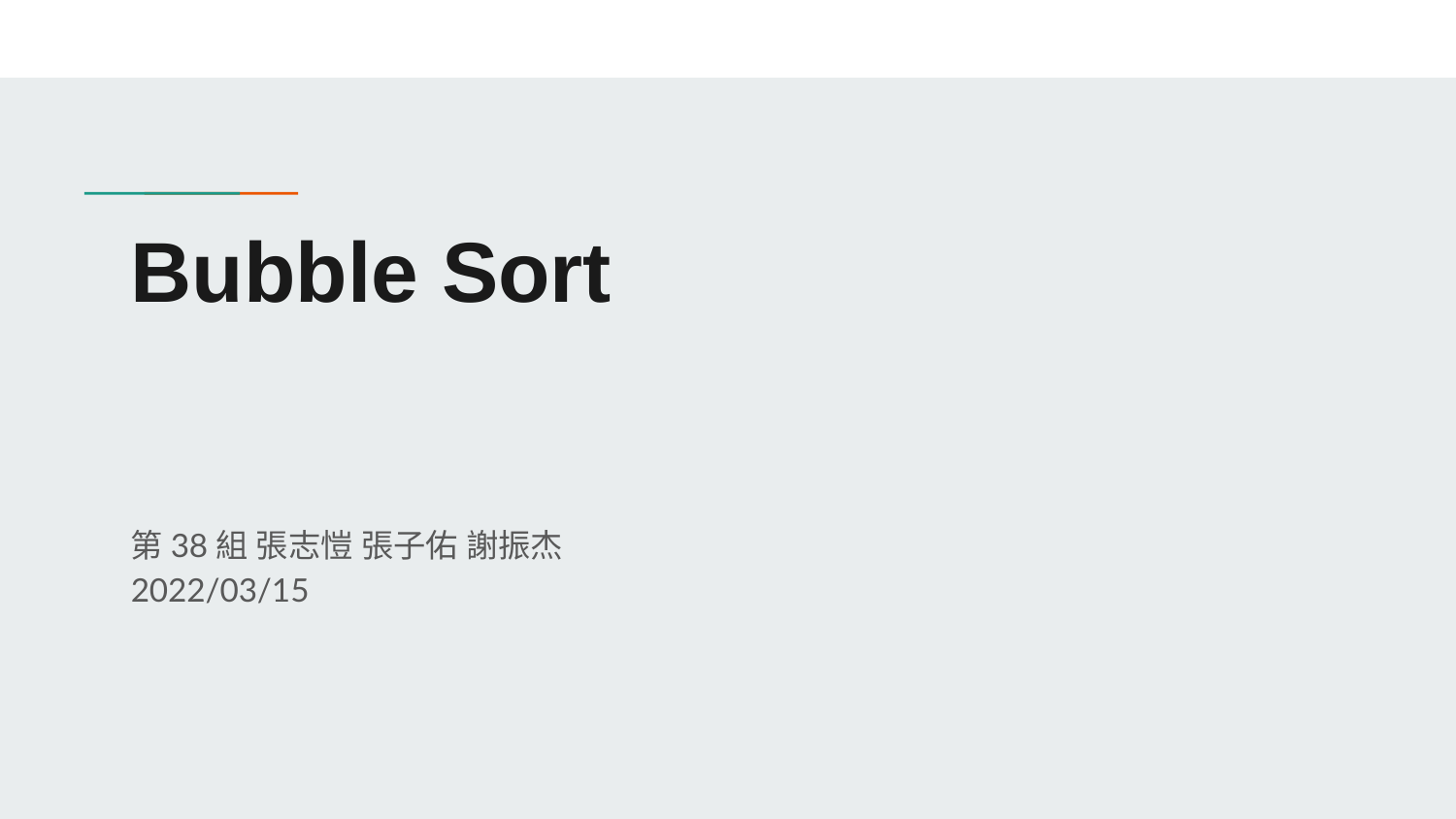

# Bubble Sort
第38組 張志愷 張子佑 謝振杰
2022/03/15